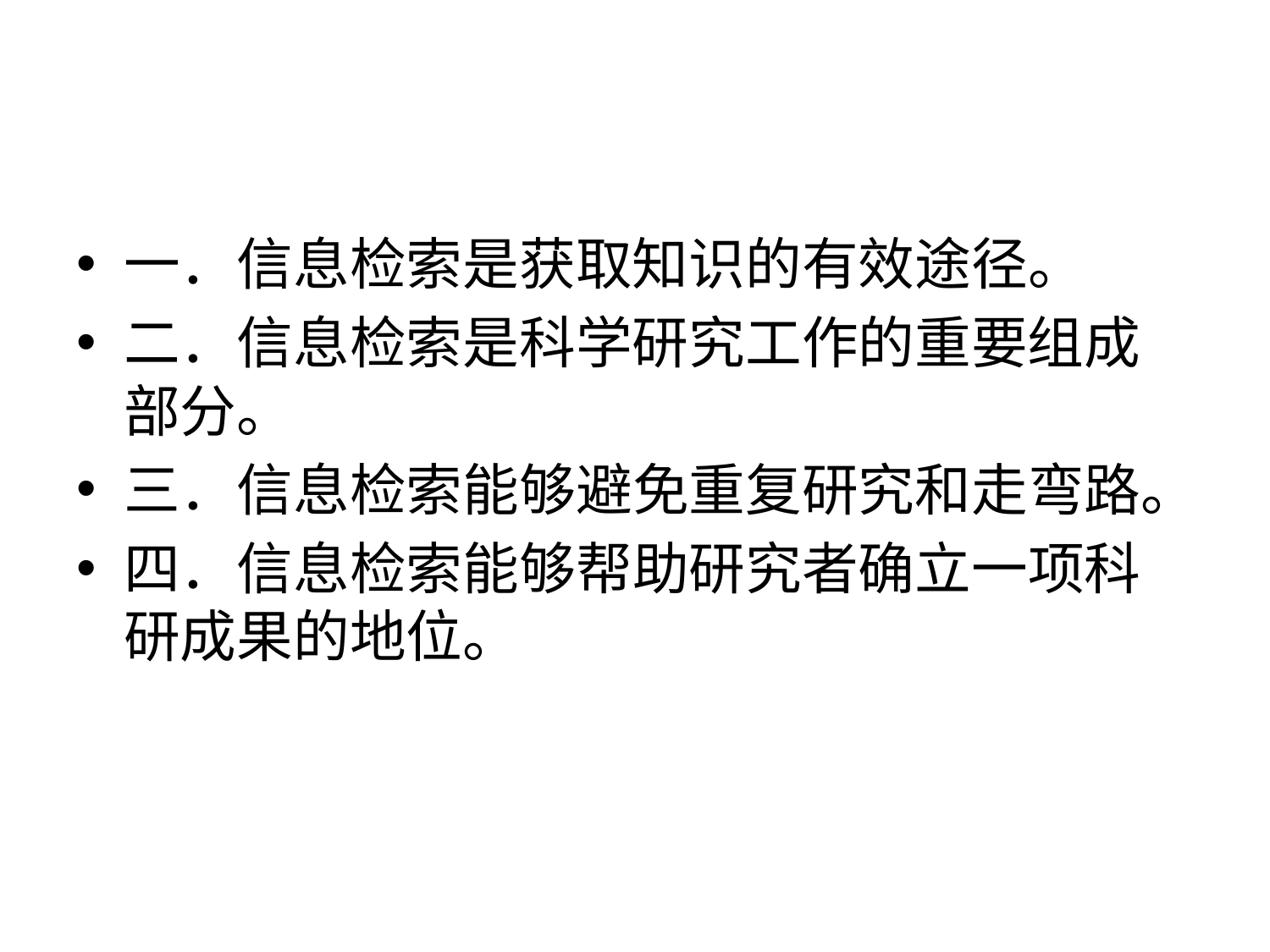

一．信息检索是获取知识的有效途径。
二．信息检索是科学研究工作的重要组成部分。
三．信息检索能够避免重复研究和走弯路。
四．信息检索能够帮助研究者确立一项科研成果的地位。